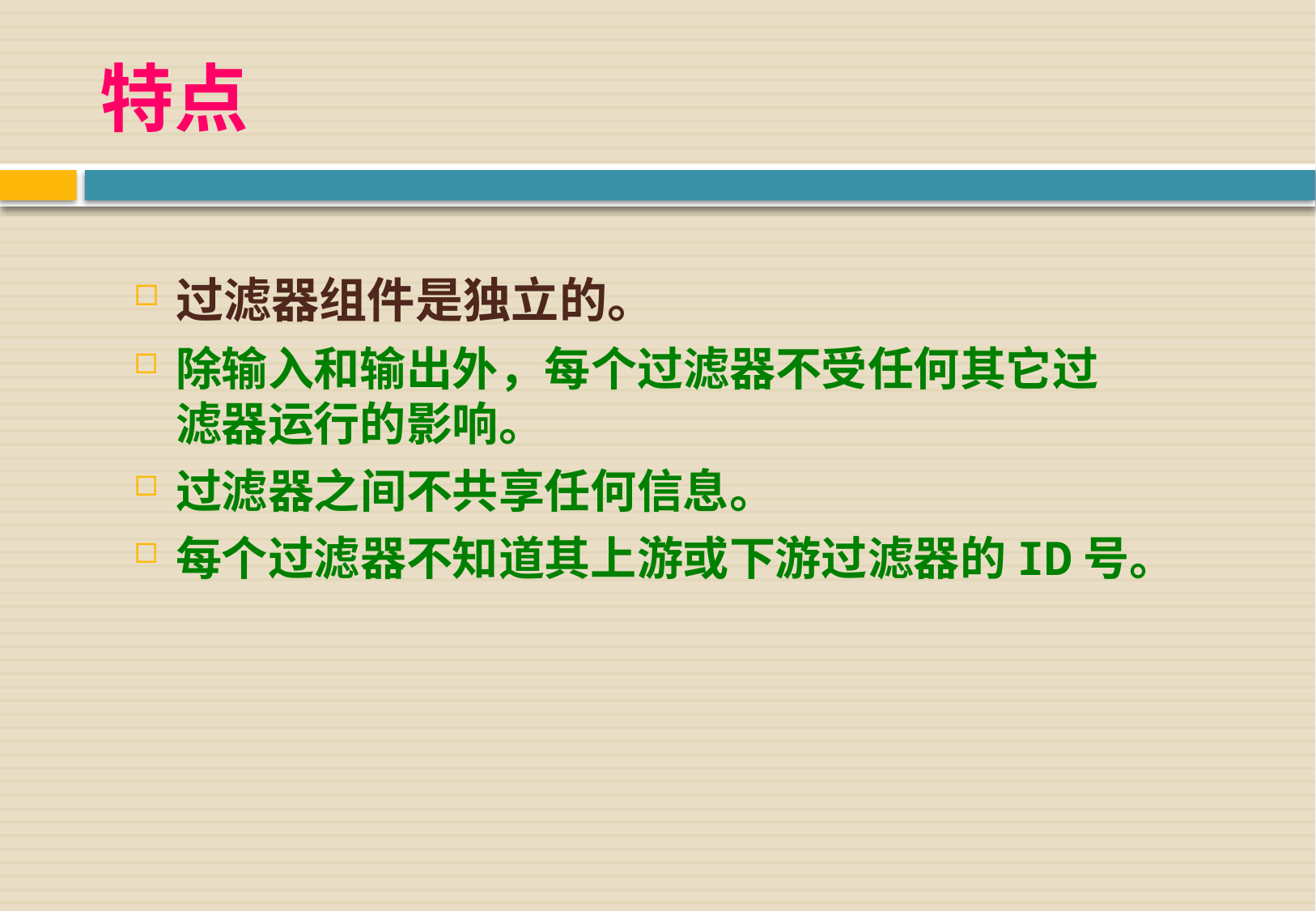

# 特点
过滤器组件是独立的。
除输入和输出外，每个过滤器不受任何其它过滤器运行的影响。
过滤器之间不共享任何信息。
每个过滤器不知道其上游或下游过滤器的ID号。